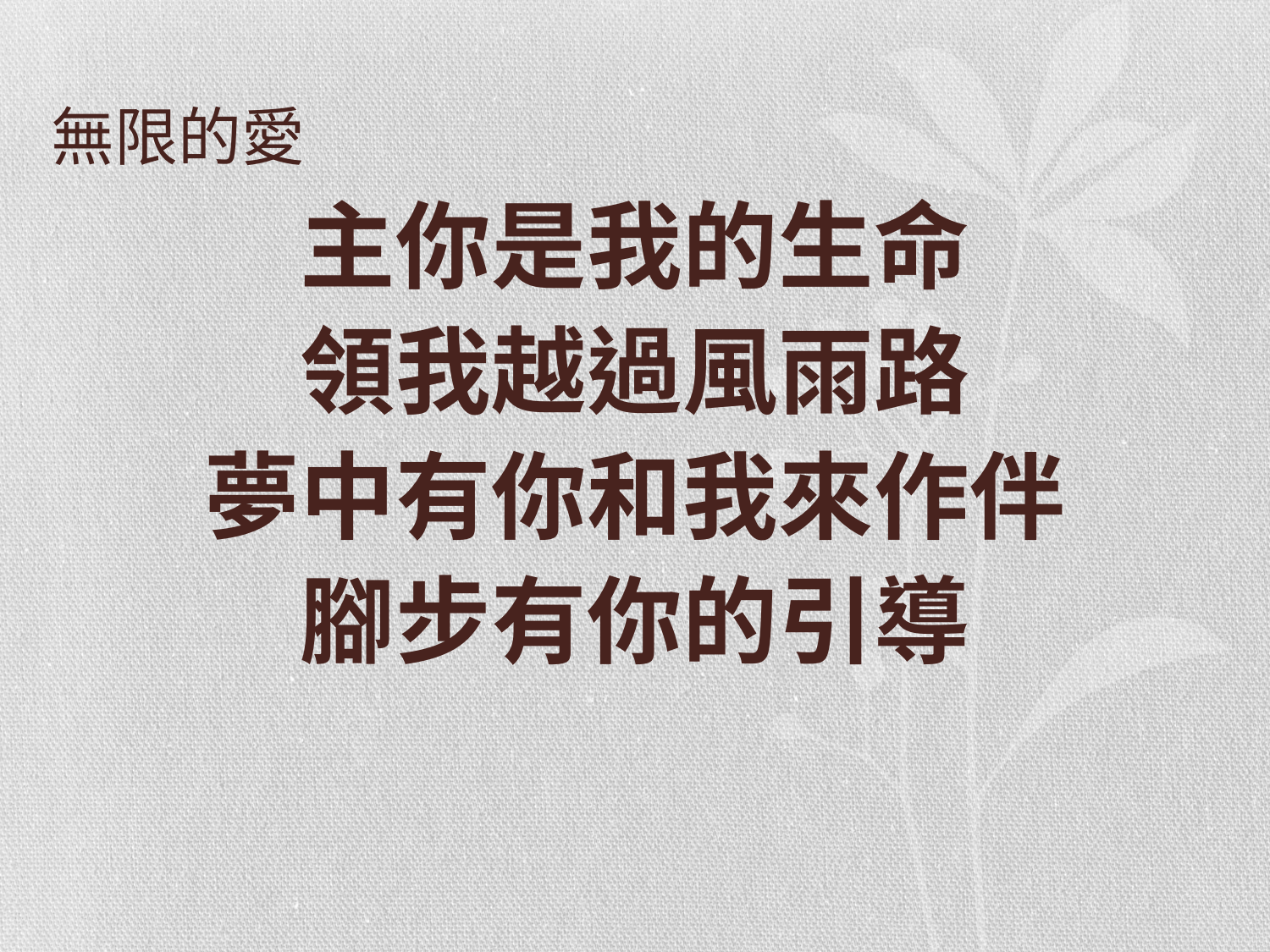

# 無限的愛
主你是我的生命
領我越過風雨路
夢中有你和我來作伴
腳步有你的引導